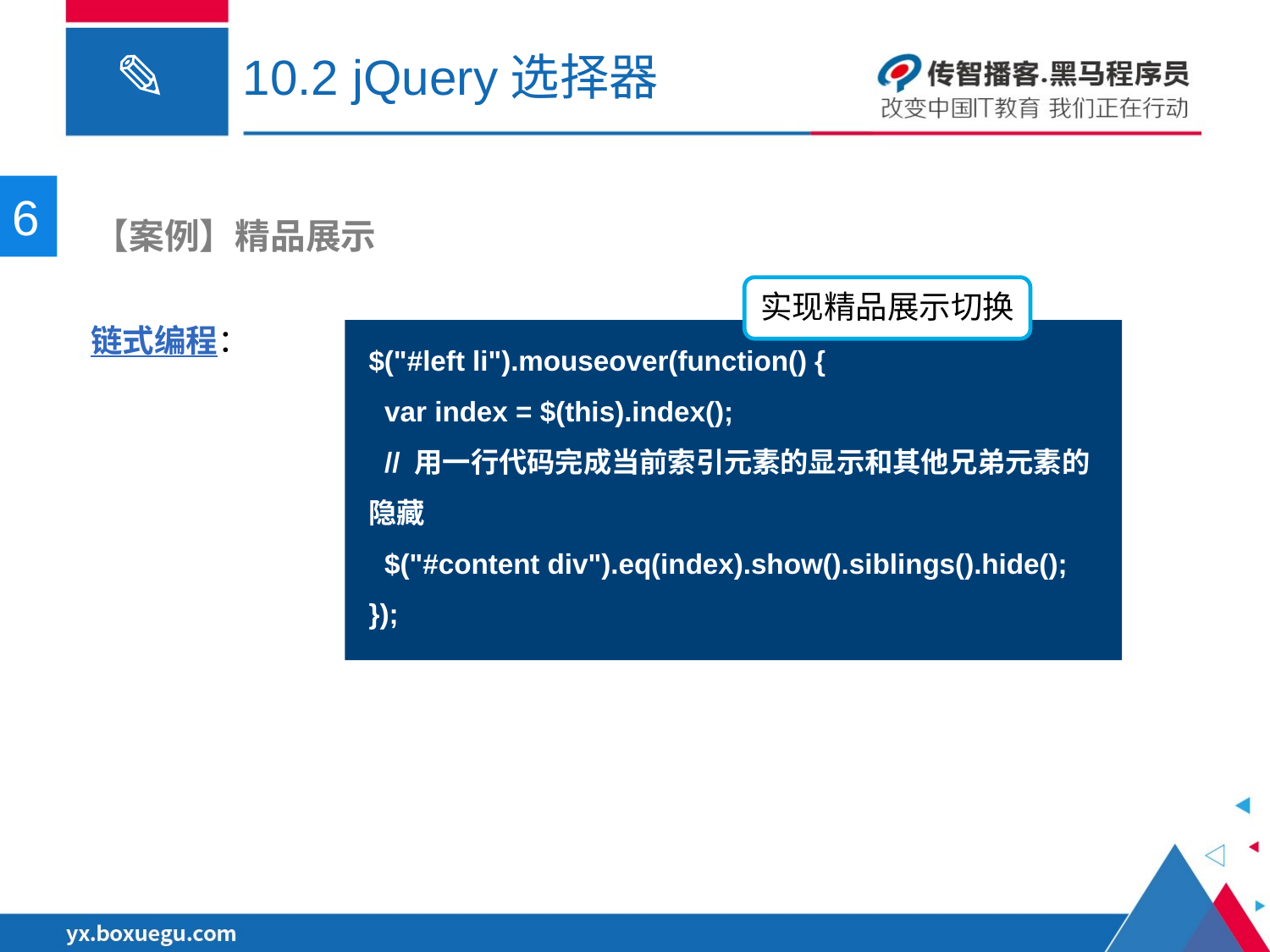

# 10.2 jQuery选择器

6
  【案例】精品展示
链式编程：
实现精品展示切换

$("#left li").mouseover(function() {
  var index = $(this).index();
  // 用一行代码完成当前索引元素的显示和其他兄弟元素的隐藏
  $("#content div").eq(index).show().siblings().hide();
});